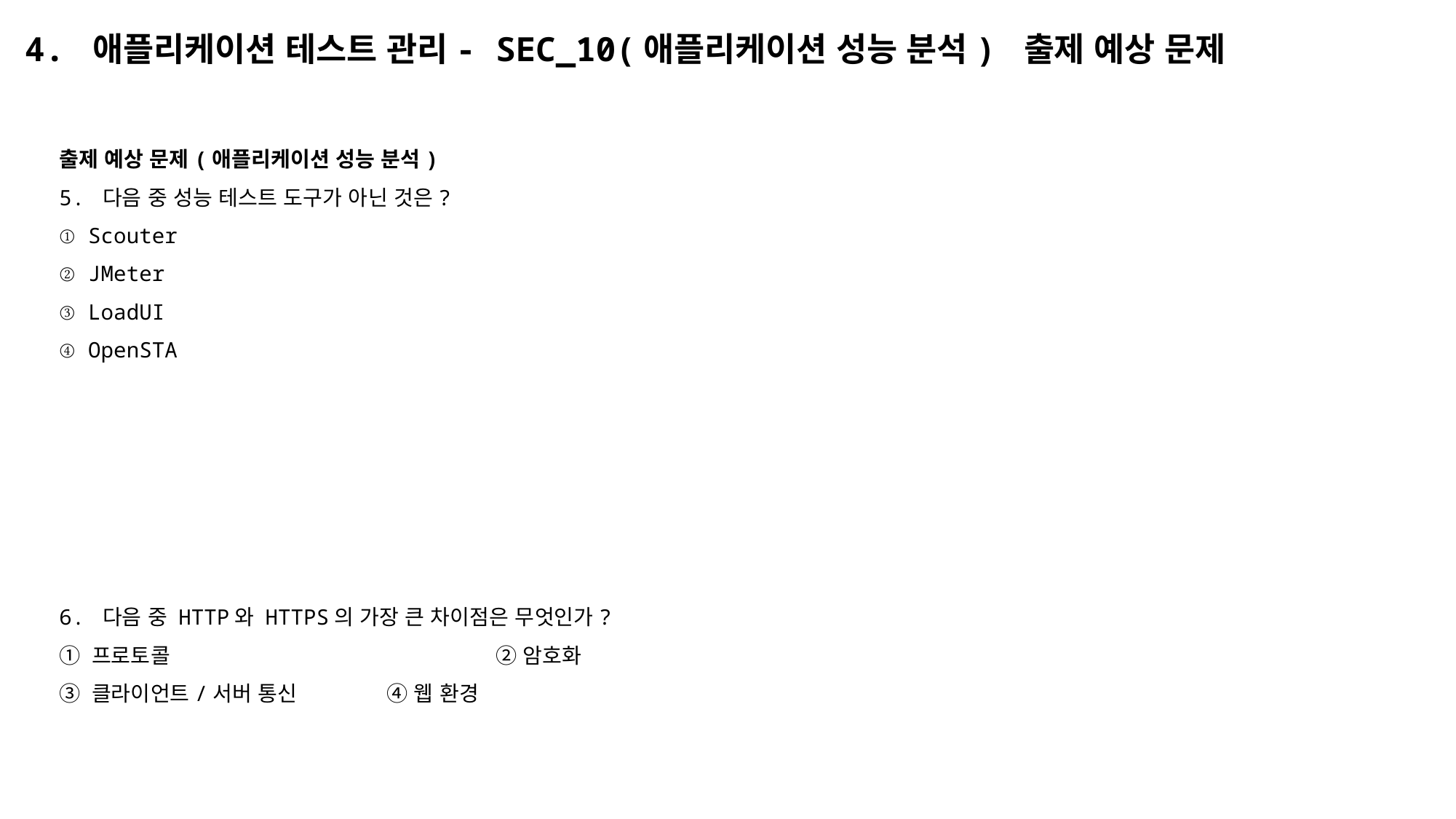

# 4. 애플리케이션 테스트 관리- SEC_10(애플리케이션 성능 분석) 출제 예상 문제
출제 예상 문제(애플리케이션 성능 분석)
5. 다음 중 성능 테스트 도구가 아닌 것은?
① Scouter
② JMeter
③ LoadUI
④ OpenSTA

6. 다음 중 HTTP와 HTTPS의 가장 큰 차이점은 무엇인가?
① 프로토콜			② 암호화
③ 클라이언트/서버 통신	④ 웹 환경